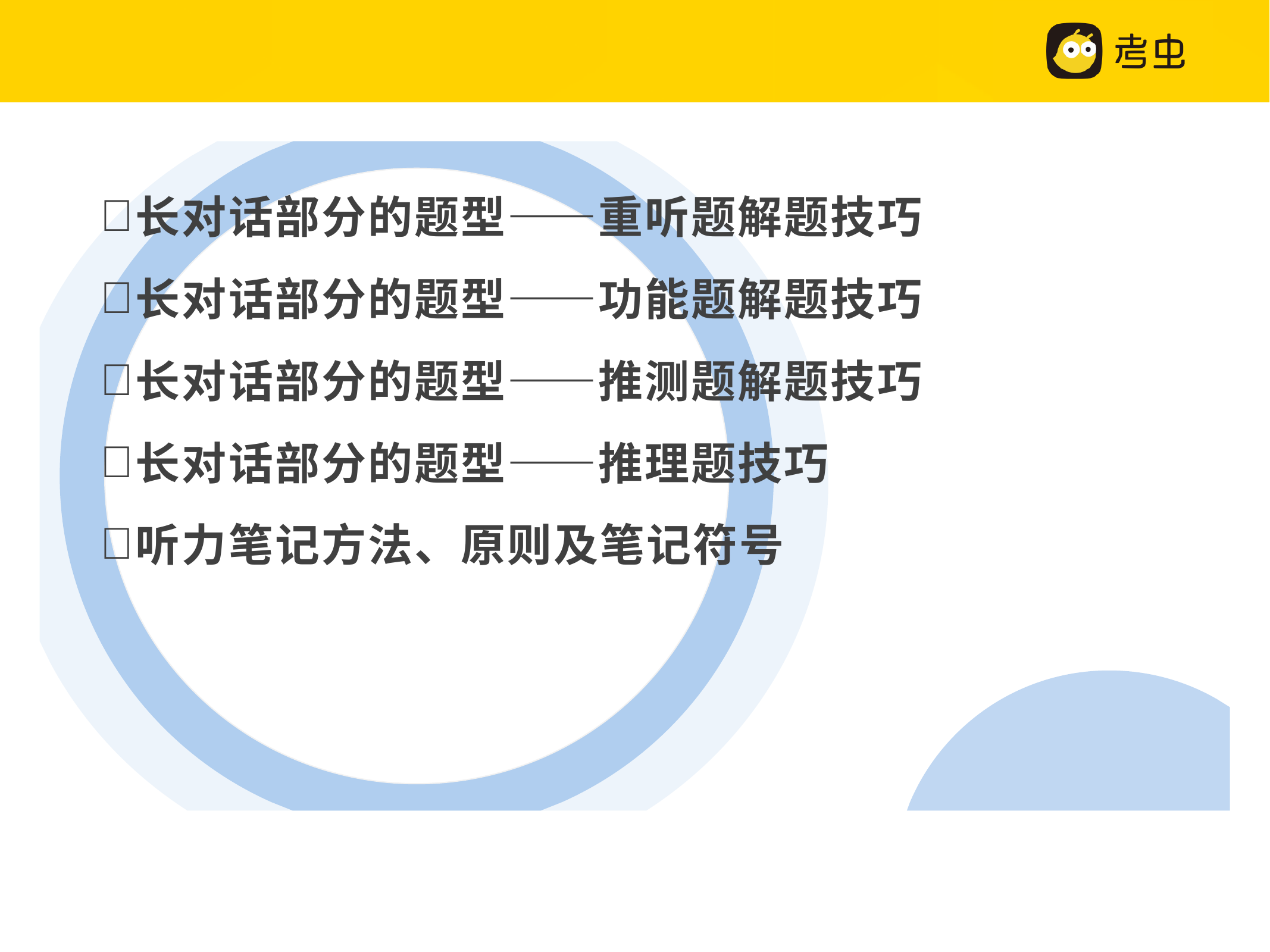

长对话部分的题型——重听题解题技巧
长对话部分的题型——功能题解题技巧
长对话部分的题型——推测题解题技巧
长对话部分的题型——推理题技巧
听力笔记方法、原则及笔记符号